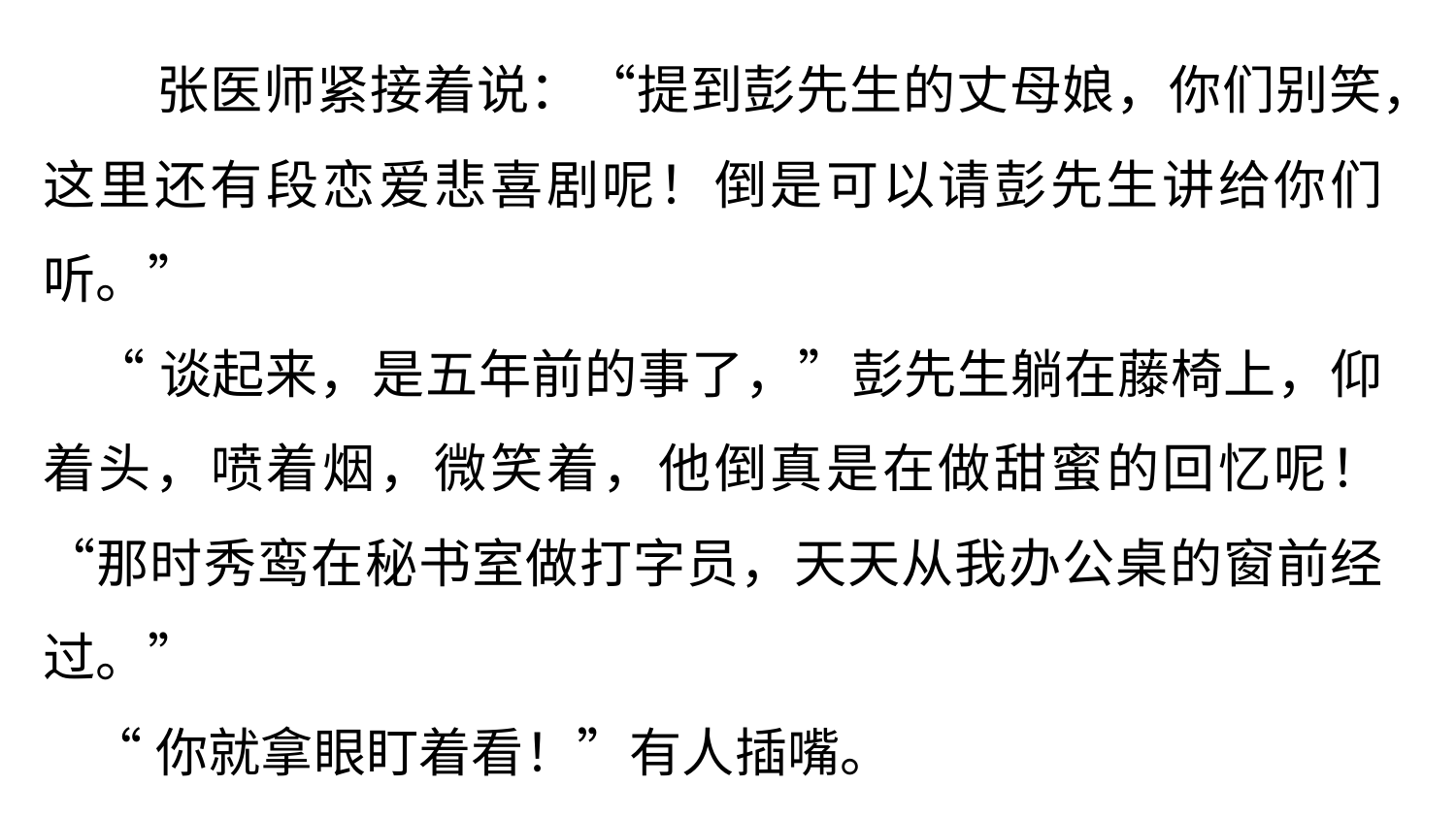

张医师紧接着说：“提到彭先生的丈母娘，你们别笑，这里还有段恋爱悲喜剧呢！倒是可以请彭先生讲给你们听。”
    “谈起来，是五年前的事了，”彭先生躺在藤椅上，仰着头，喷着烟，微笑着，他倒真是在做甜蜜的回忆呢！“那时秀鸾在秘书室做打字员，天天从我办公桌的窗前经过。”
    “你就拿眼盯着看！”有人插嘴。